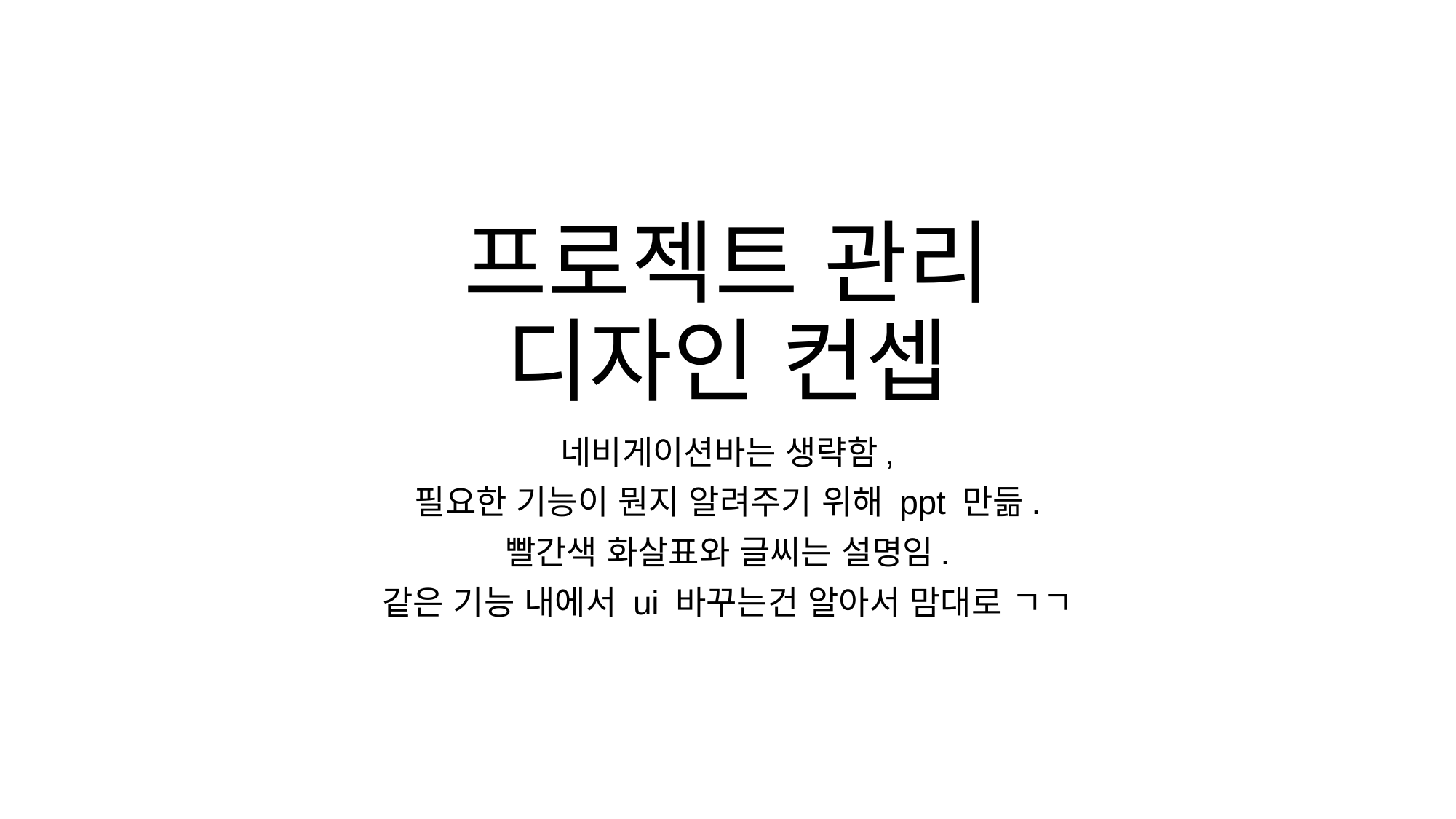

# 프로젝트 관리 디자인 컨셉
네비게이션바는 생략함,
필요한 기능이 뭔지 알려주기 위해 ppt 만듦.
빨간색 화살표와 글씨는 설명임.
같은 기능 내에서 ui 바꾸는건 알아서 맘대로 ㄱㄱ